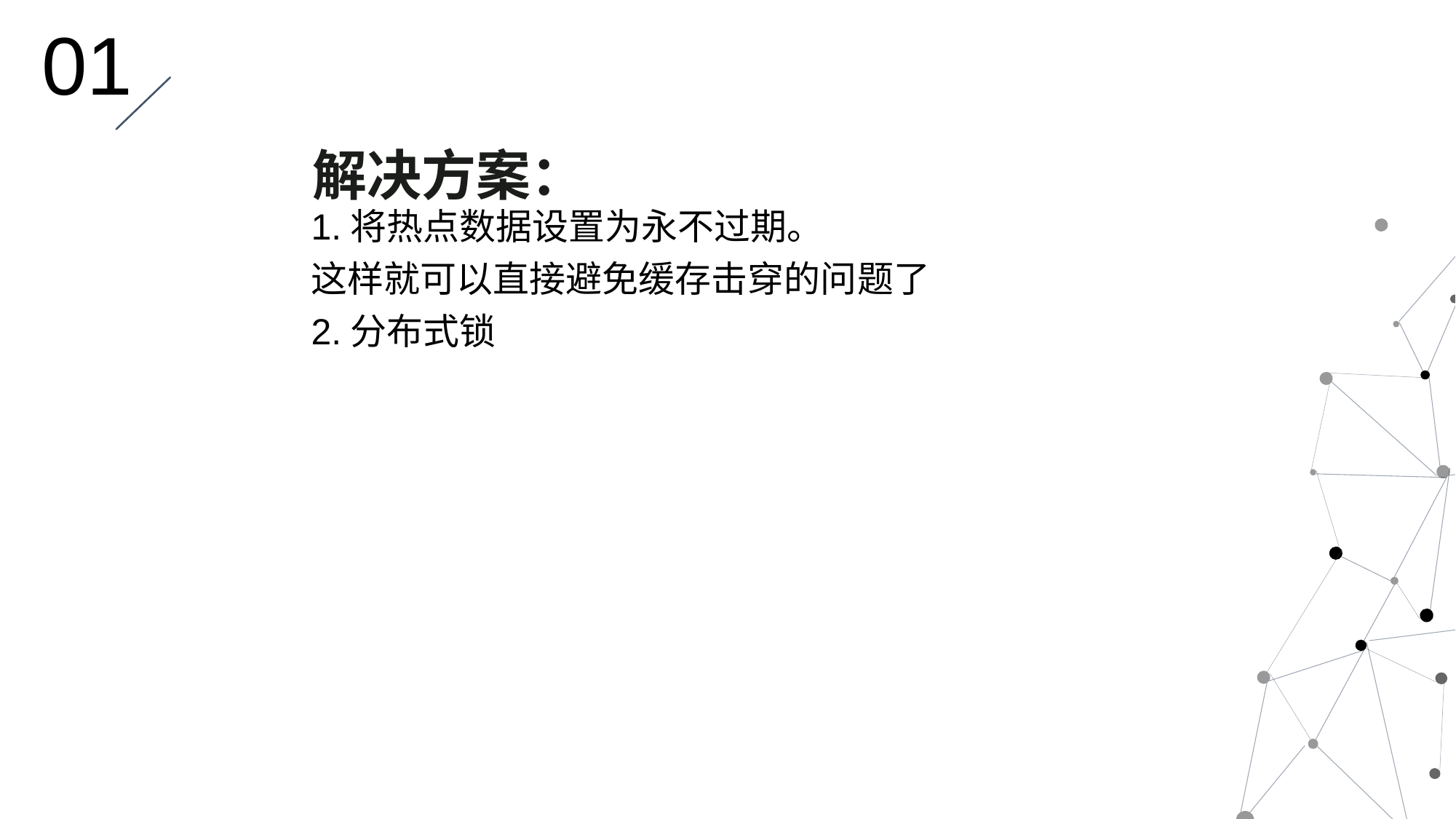

01
1.将热点数据设置为永不过期。
这样就可以直接避免缓存击穿的问题了
2.分布式锁
解决方案：

### Chart

| Category |
|---|